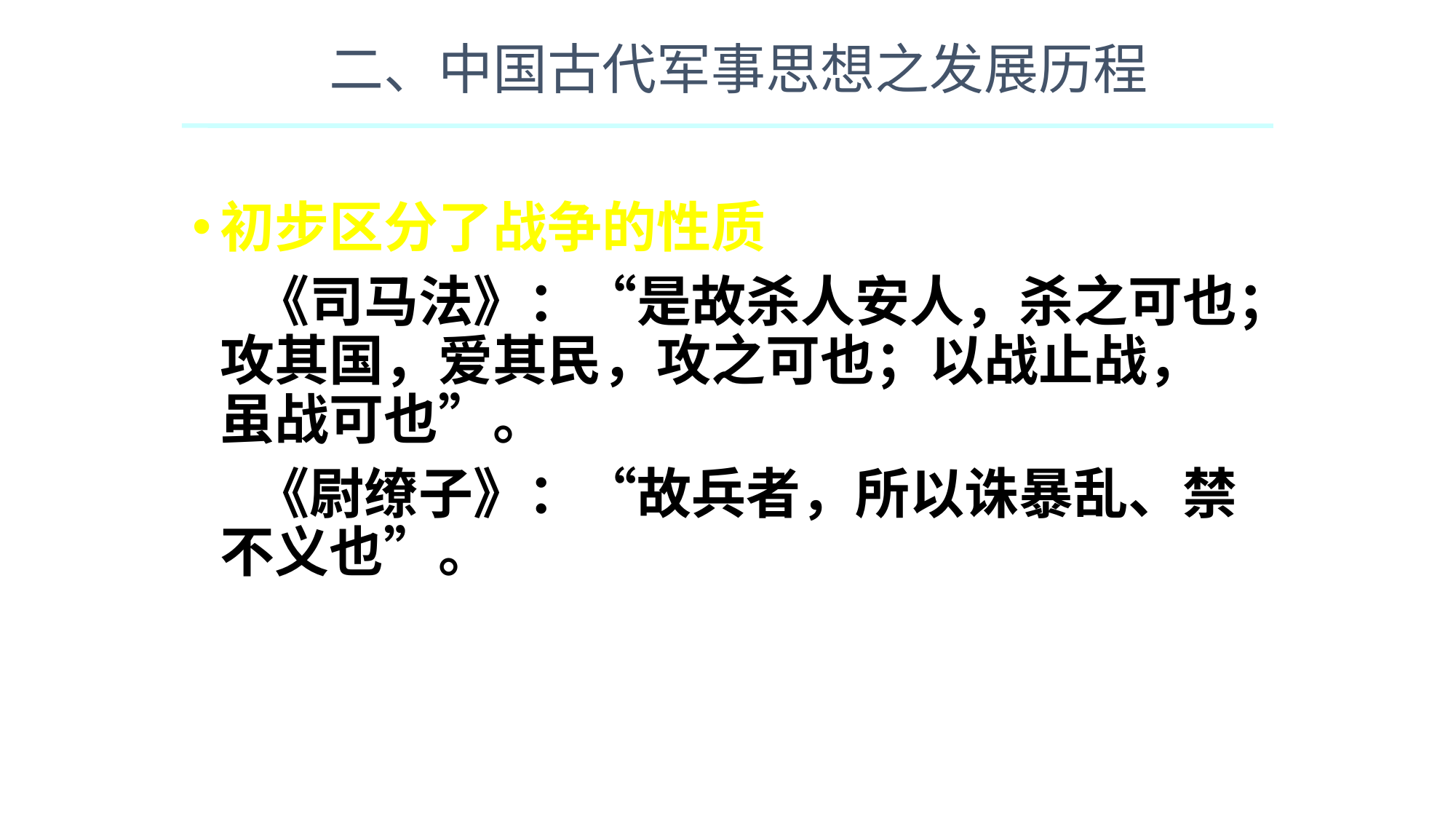

二、中国古代军事思想之发展历程

初步区分了战争的性质
    《司马法》：“是故杀人安人，杀之可也；攻其国，爱其民，攻之可也；以战止战，虽战可也”。
    《尉缭子》：“故兵者，所以诛暴乱、禁不义也”。